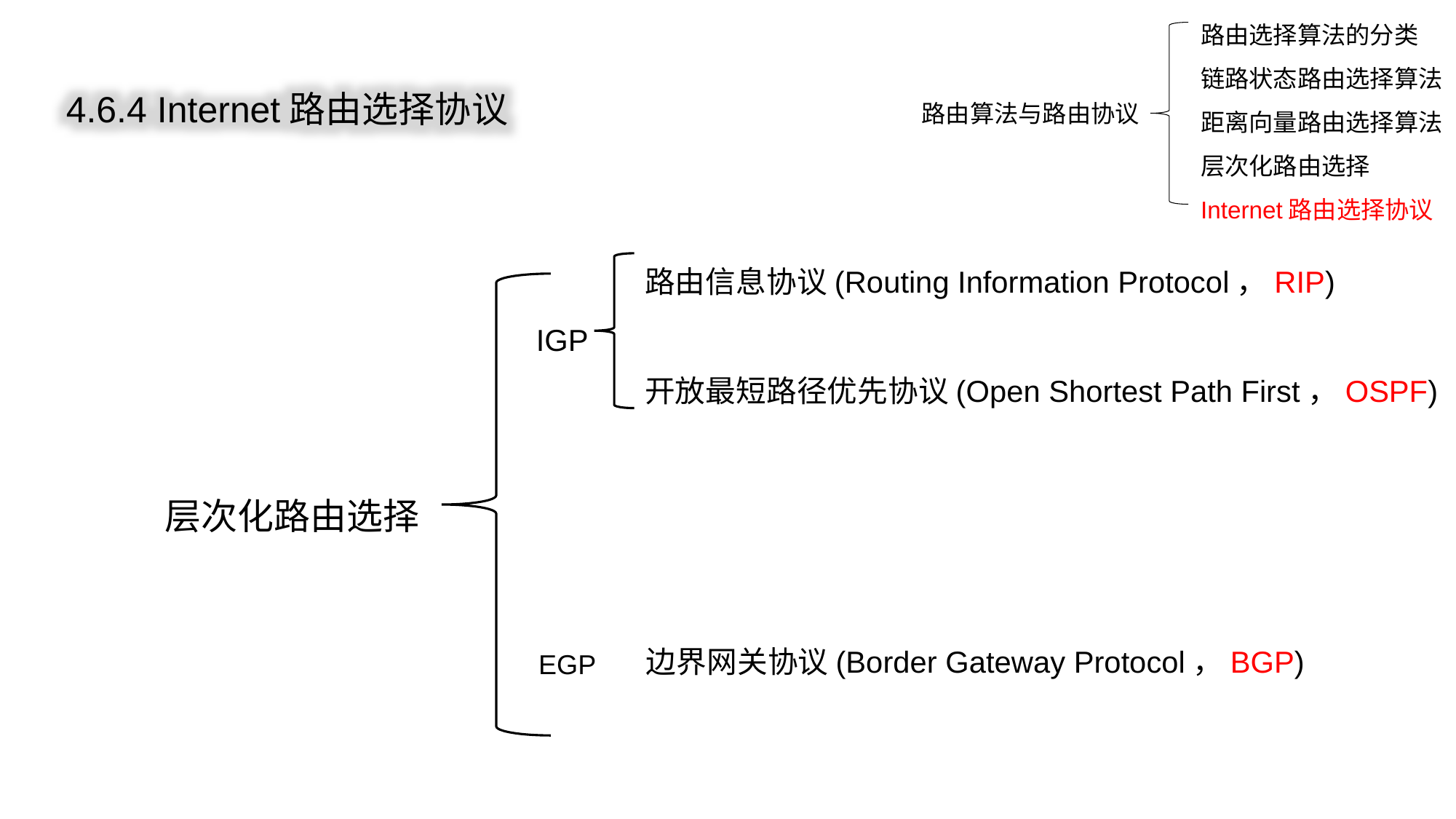

路由选择算法的分类
链路状态路由选择算法
距离向量路由选择算法
层次化路由选择
Internet路由选择协议

4.6.4 Internet路由选择协议
路由算法与路由协议
路由信息协议(Routing Information Protocol，RIP)

开放最短路径优先协议(Open Shortest Path First，OSPF)

IGP
层次化路由选择
边界网关协议(Border Gateway Protocol，BGP)
EGP